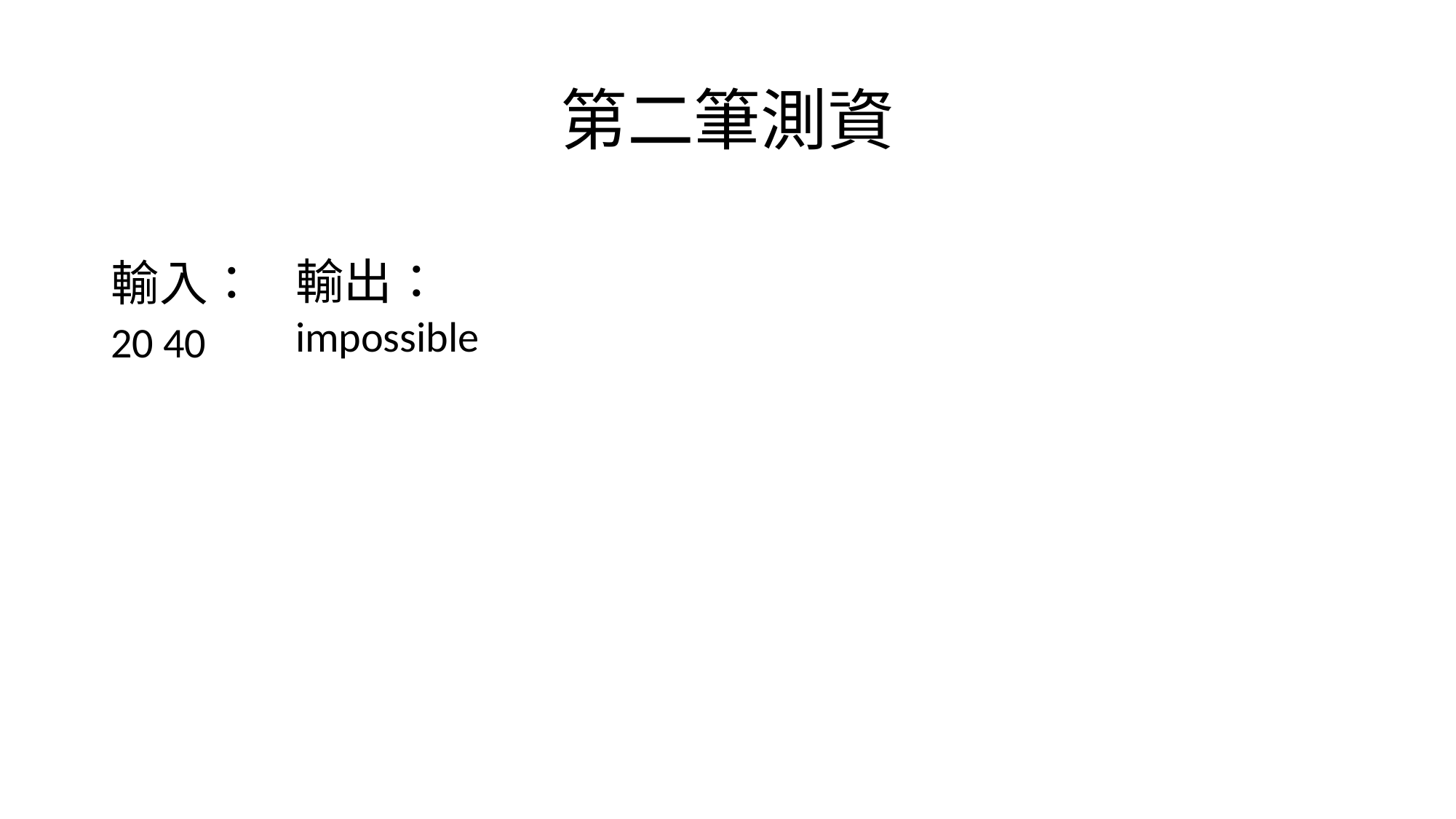

# 第二筆測資
輸出：
impossible

輸入：

20 40